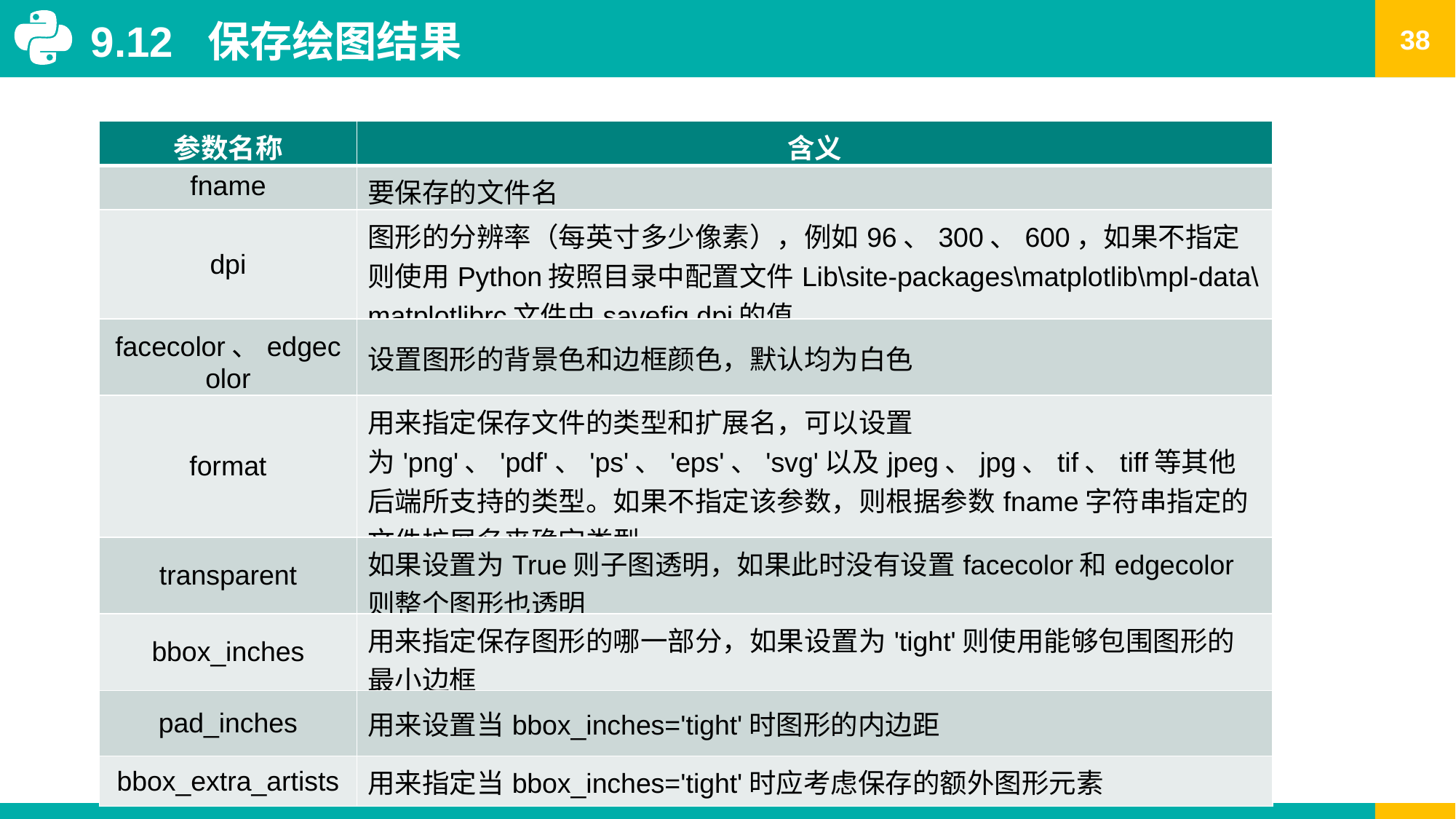

9.12  保存绘图结果
| 参数名称 | 含义 |
| --- | --- |
| fname | 要保存的文件名 |
| dpi | 图形的分辨率（每英寸多少像素），例如96、300、600，如果不指定则使用Python按照目录中配置文件Lib\site-packages\matplotlib\mpl-data\matplotlibrc文件中savefig.dpi的值 |
| facecolor、edgecolor | 设置图形的背景色和边框颜色，默认均为白色 |
| format | 用来指定保存文件的类型和扩展名，可以设置为'png'、'pdf'、'ps'、'eps'、'svg'以及jpeg、jpg、tif、tiff等其他后端所支持的类型。如果不指定该参数，则根据参数fname字符串指定的文件扩展名来确定类型 |
| transparent | 如果设置为True则子图透明，如果此时没有设置facecolor和edgecolor则整个图形也透明 |
| bbox\_inches | 用来指定保存图形的哪一部分，如果设置为'tight'则使用能够包围图形的最小边框 |
| pad\_inches | 用来设置当bbox\_inches='tight'时图形的内边距 |
| bbox\_extra\_artists | 用来指定当bbox\_inches='tight'时应考虑保存的额外图形元素 |